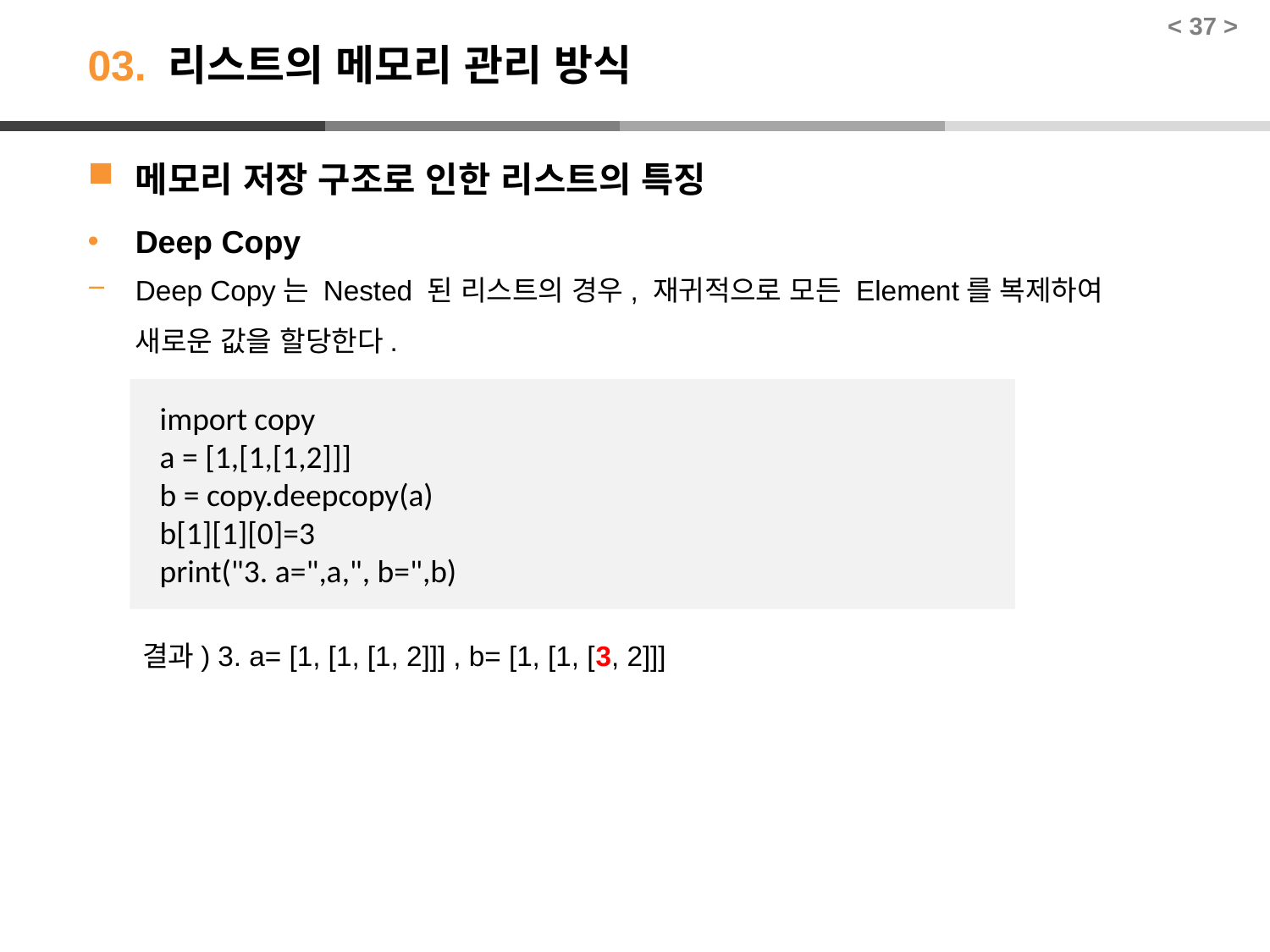

< 37 >
# 03. 리스트의 메모리 관리 방식
메모리 저장 구조로 인한 리스트의 특징
Deep Copy
Deep Copy는 Nested 된 리스트의 경우, 재귀적으로 모든 Element를 복제하여 새로운 값을 할당한다.

import copy
a = [1,[1,[1,2]]]
b = copy.deepcopy(a)
b[1][1][0]=3
print("3. a=",a,", b=",b)
결과) 3. a= [1, [1, [1, 2]]] , b= [1, [1, [3, 2]]]